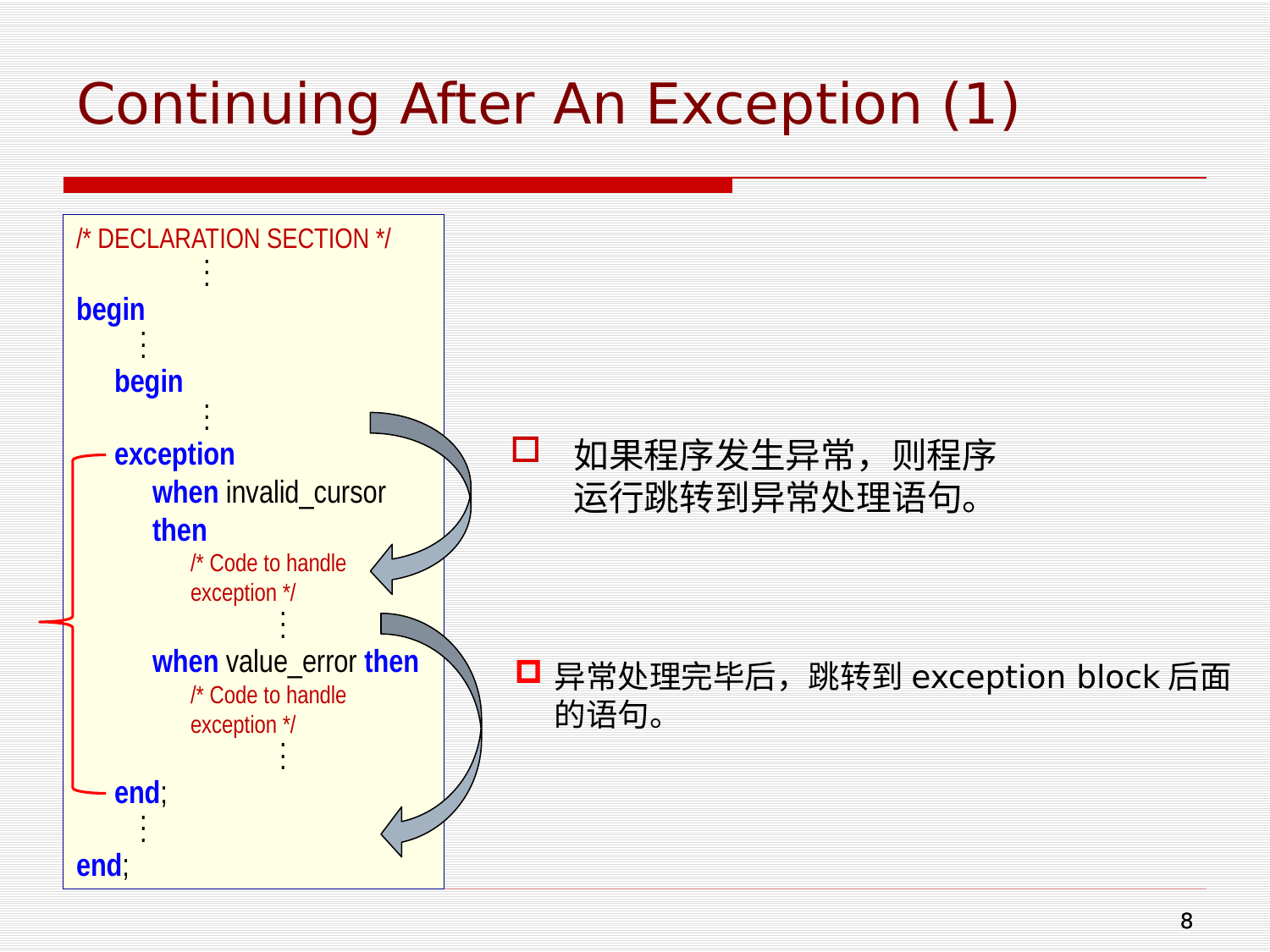

# Continuing After An Exception (1)
/* DECLARATION SECTION */
.
.
.
begin
.
.
.
begin
.
.
.
exception
when invalid_cursor then
/* Code to handle exception */
.
.
.
when value_error then
/* Code to handle exception */
.
.
.
end;
.
.
.
end;

如果程序发生异常，则程序运行跳转到异常处理语句。

异常处理完毕后，跳转到exception block后面的语句。

8
8